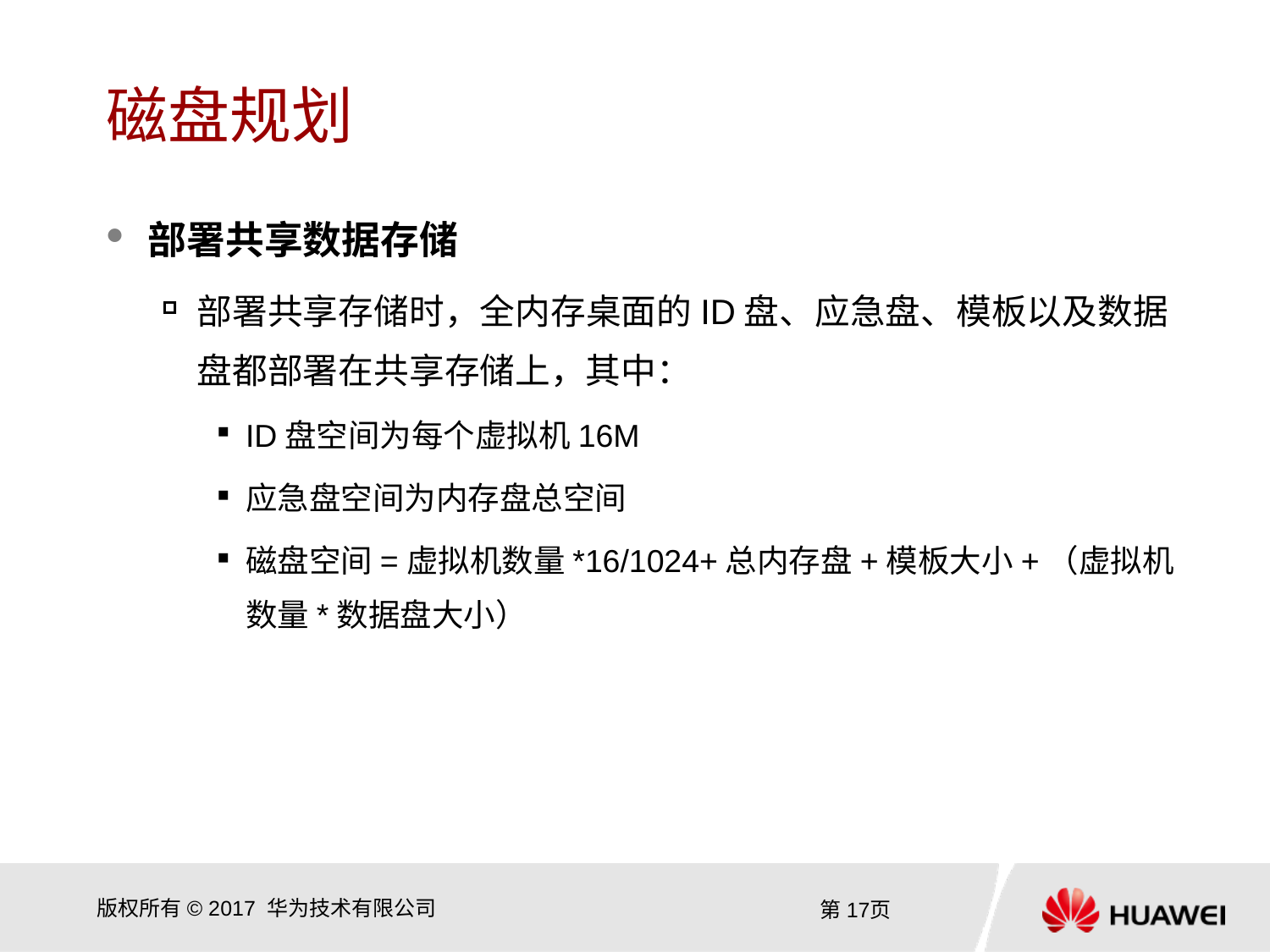

# 磁盘规划
部署共享数据存储
部署共享存储时，全内存桌面的ID盘、应急盘、模板以及数据盘都部署在共享存储上，其中：
ID盘空间为每个虚拟机16M
应急盘空间为内存盘总空间
磁盘空间=虚拟机数量*16/1024+总内存盘+模板大小+（虚拟机数量*数据盘大小）